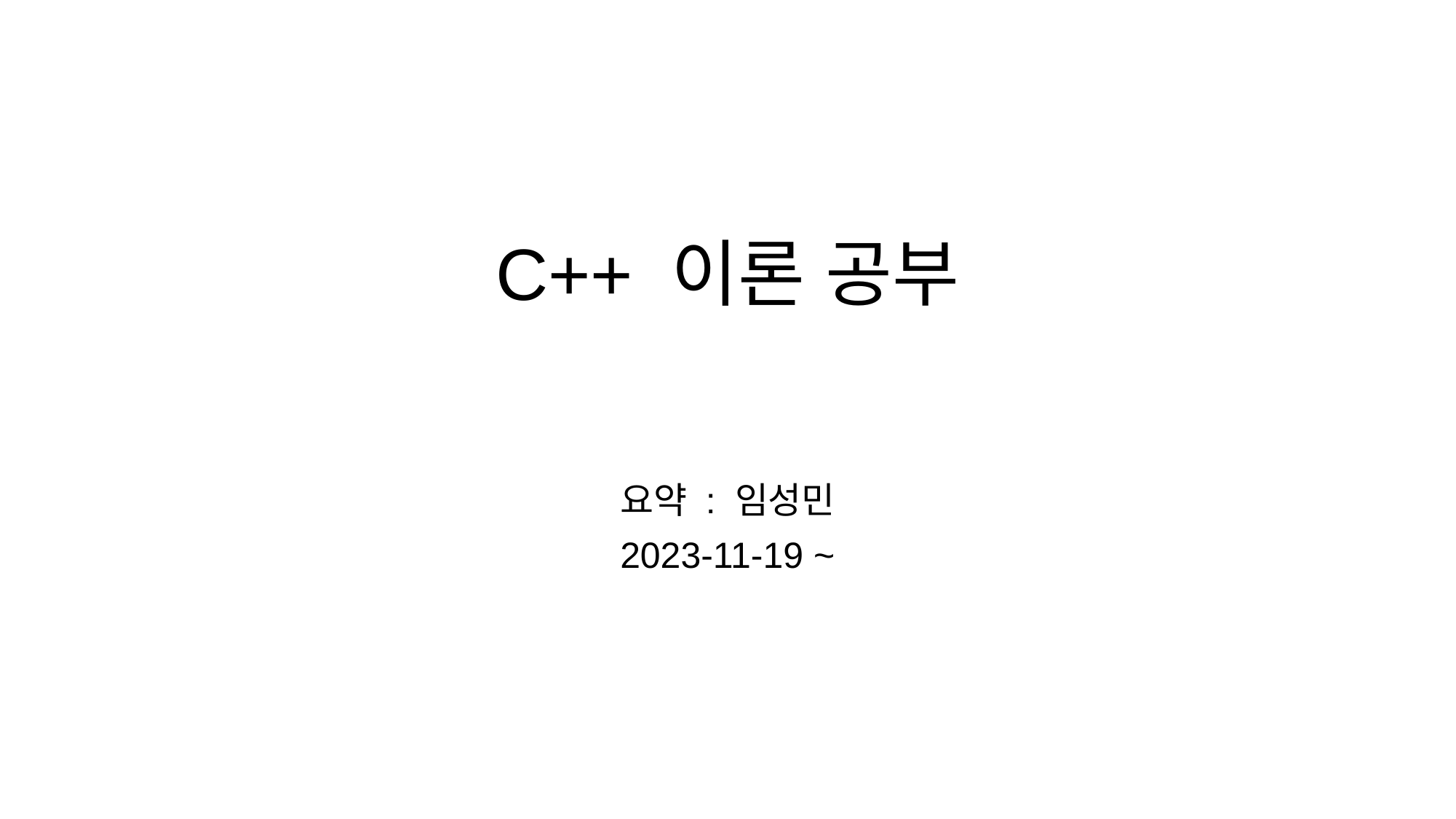

# C++ 이론 공부
요약 : 임성민
2023-11-19 ~